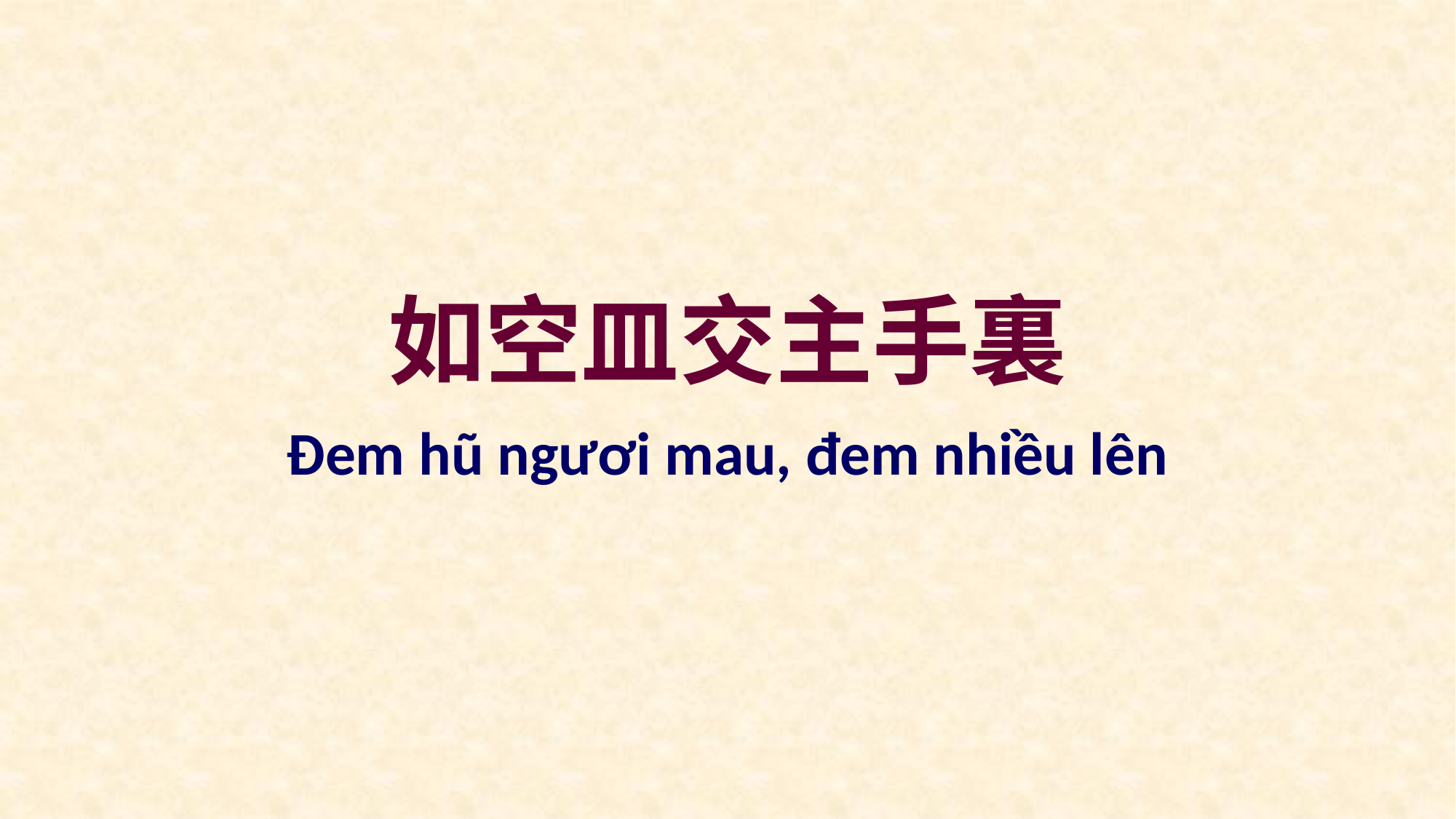

如空皿交主手裏
Đem hũ ngươi mau, đem nhiều lên